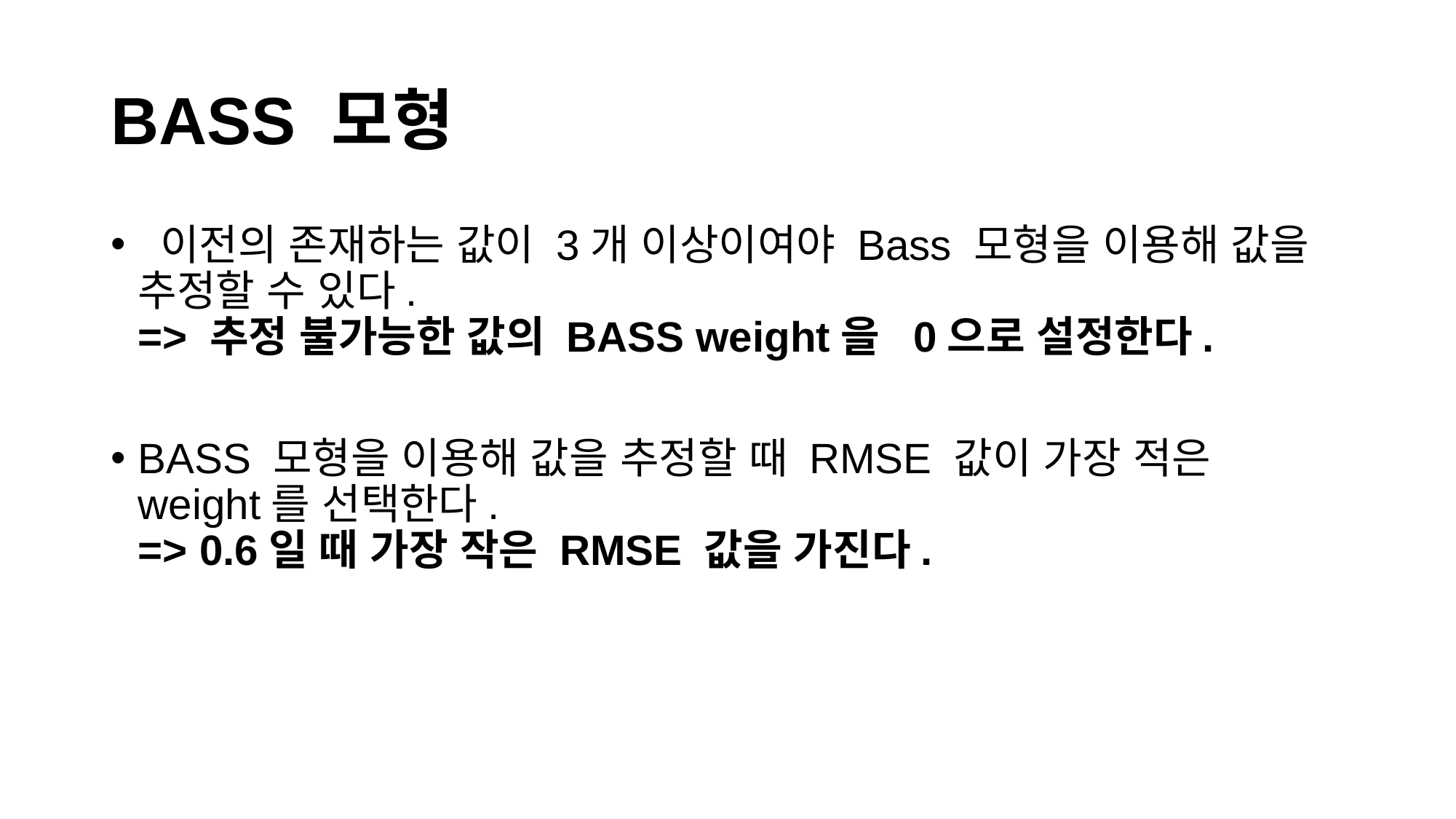

# BASS 모형
 이전의 존재하는 값이 3개 이상이여야 Bass 모형을 이용해 값을 추정할 수 있다.
=> 추정 불가능한 값의 BASS weight을  0으로 설정한다.

BASS 모형을 이용해 값을 추정할 때 RMSE 값이 가장 적은 weight를 선택한다.
=> 0.6일 때 가장 작은 RMSE 값을 가진다.